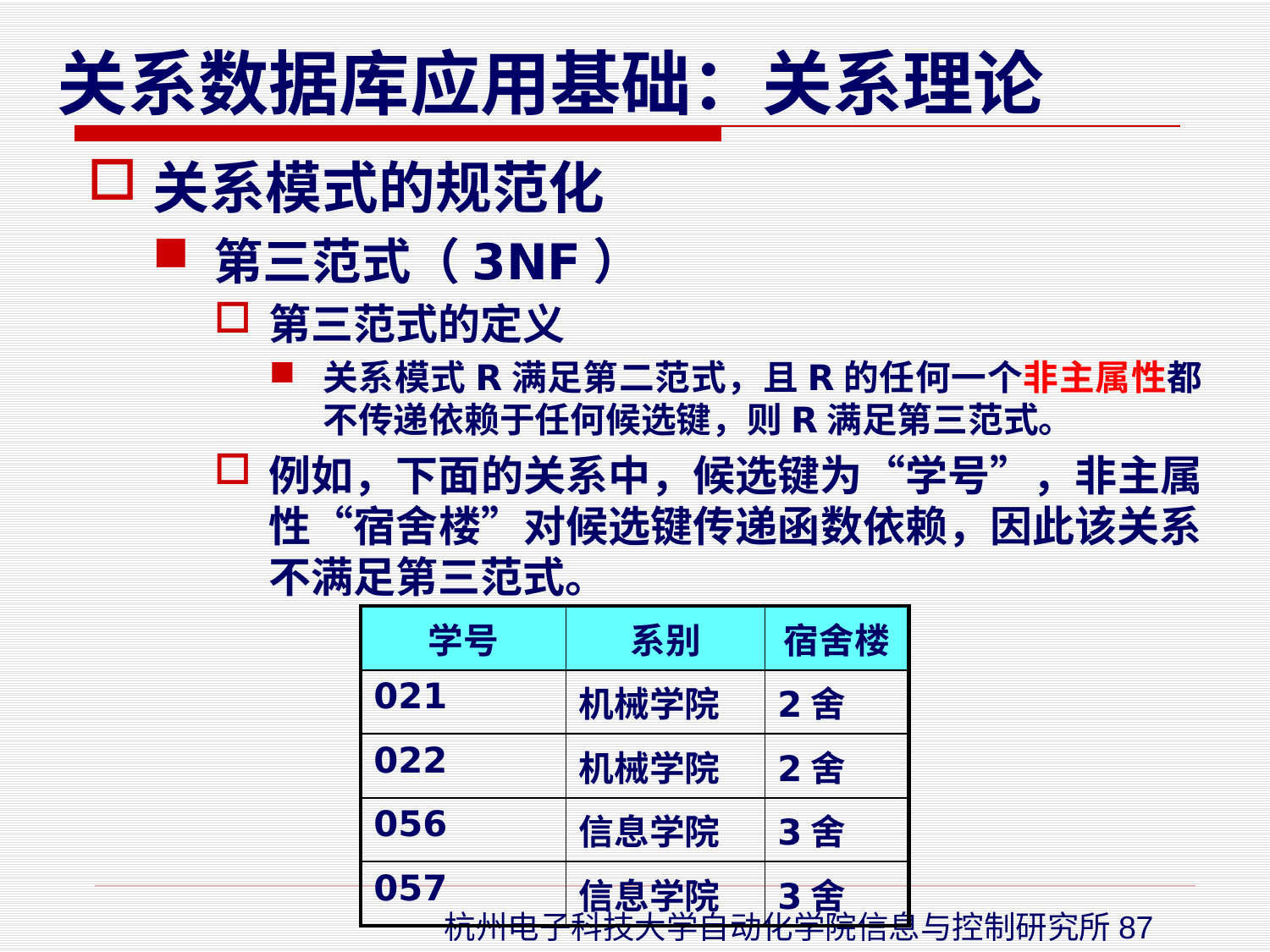

关系模式的规范化
第三范式（3NF）
第三范式的定义
关系模式R满足第二范式，且R的任何一个非主属性都不传递依赖于任何候选键，则R满足第三范式。
例如，下面的关系中，候选键为“学号”，非主属性“宿舍楼”对候选键传递函数依赖，因此该关系不满足第三范式。
| 学号 | 系别 | 宿舍楼 |
| --- | --- | --- |
| 021 | 机械学院 | 2舍 |
| 022 | 机械学院 | 2舍 |
| 056 | 信息学院 | 3舍 |
| 057 | 信息学院 | 3舍 |